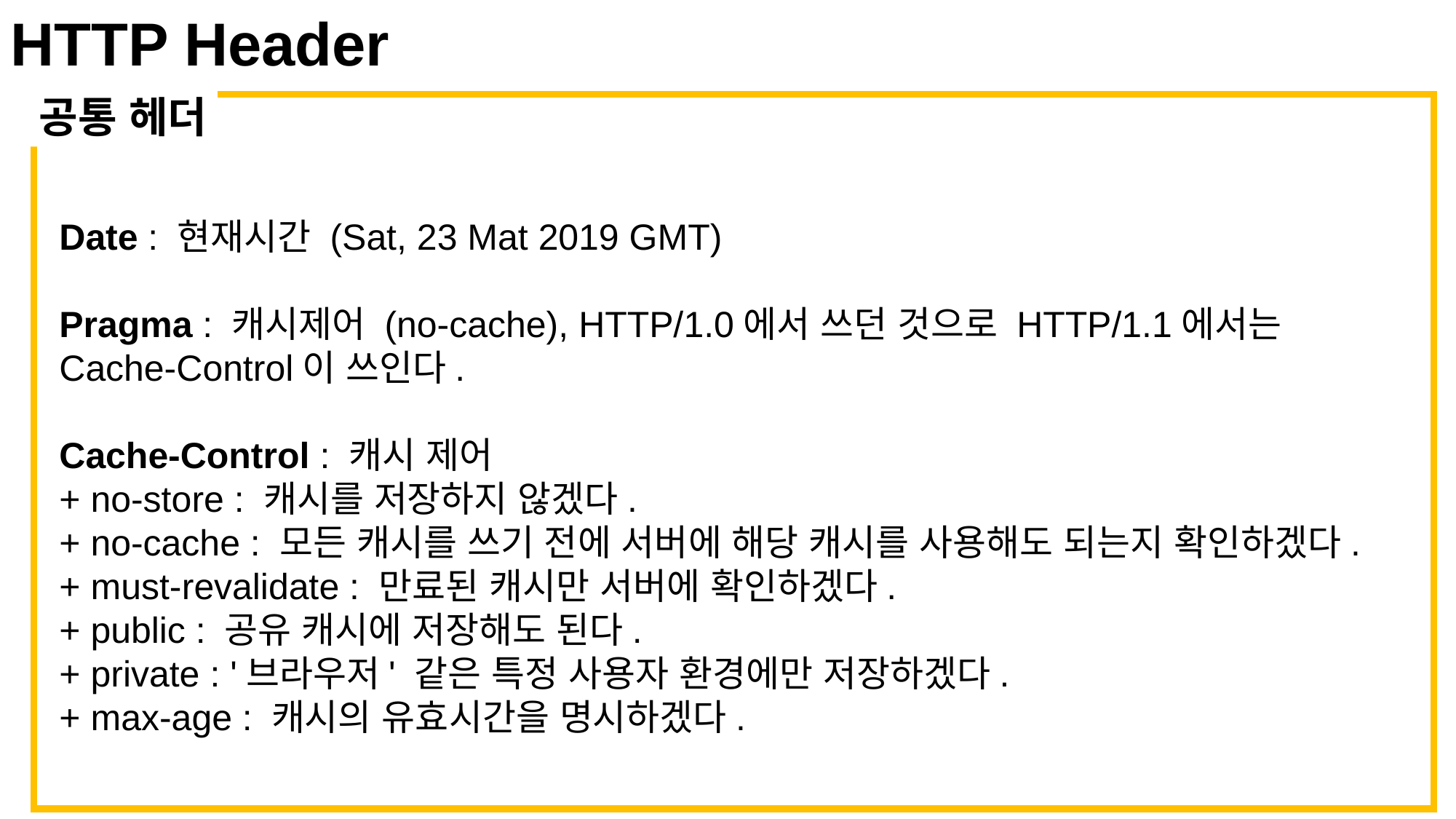

HTTP Header
공통 헤더

Date : 현재시간 (Sat, 23 Mat 2019 GMT)

Pragma : 캐시제어 (no-cache), HTTP/1.0에서 쓰던 것으로 HTTP/1.1에서는
Cache-Control이 쓰인다.

Cache-Control : 캐시 제어
+ no-store : 캐시를 저장하지 않겠다.
+ no-cache : 모든 캐시를 쓰기 전에 서버에 해당 캐시를 사용해도 되는지 확인하겠다.
+ must-revalidate : 만료된 캐시만 서버에 확인하겠다.
+ public : 공유 캐시에 저장해도 된다.
+ private : '브라우저' 같은 특정 사용자 환경에만 저장하겠다.
+ max-age : 캐시의 유효시간을 명시하겠다.